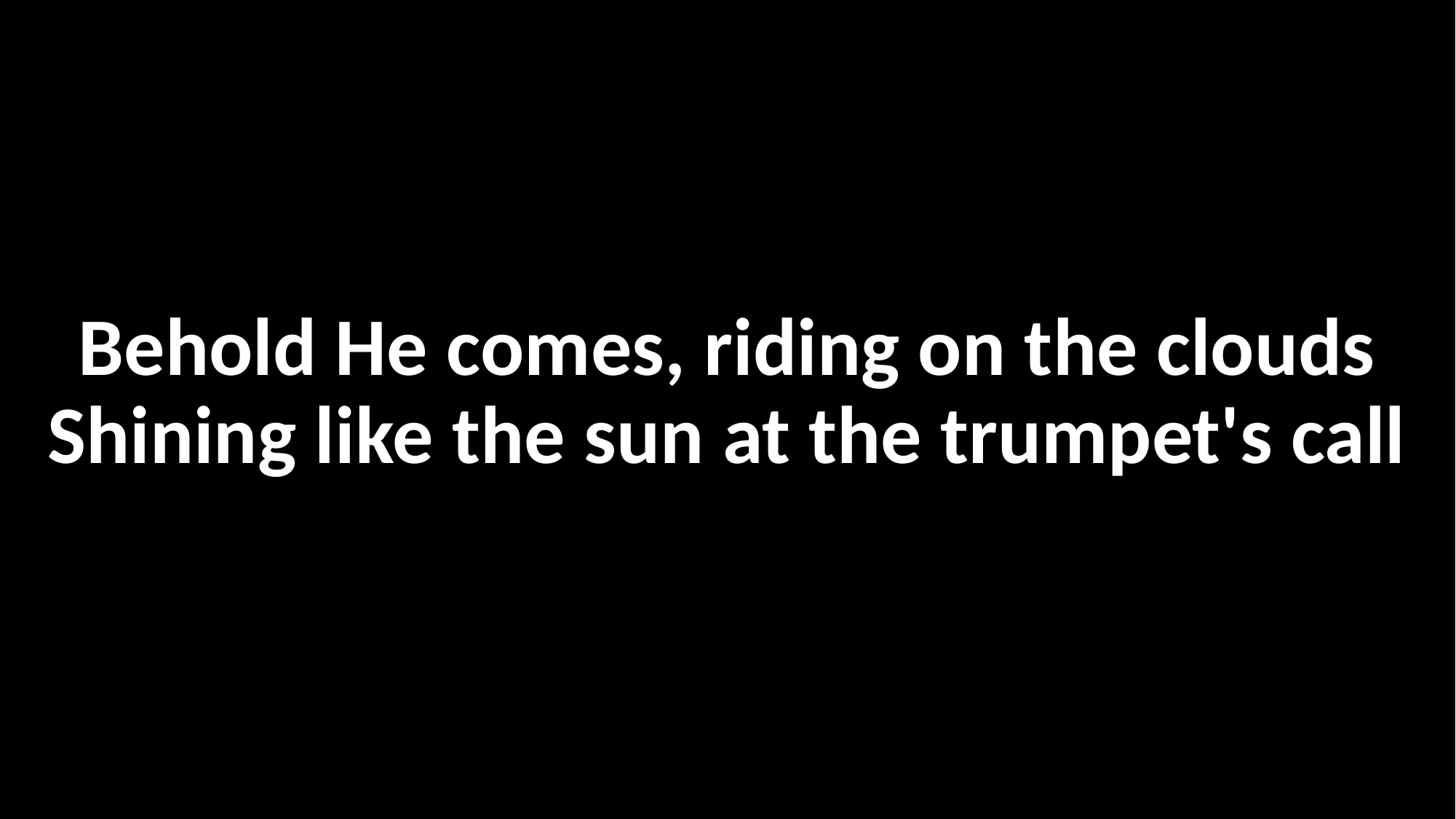

Behold He comes, riding on the clouds
Shining like the sun at the trumpet's call
보라 주님 구름 타시고
나팔 불 때에 다시 오시네